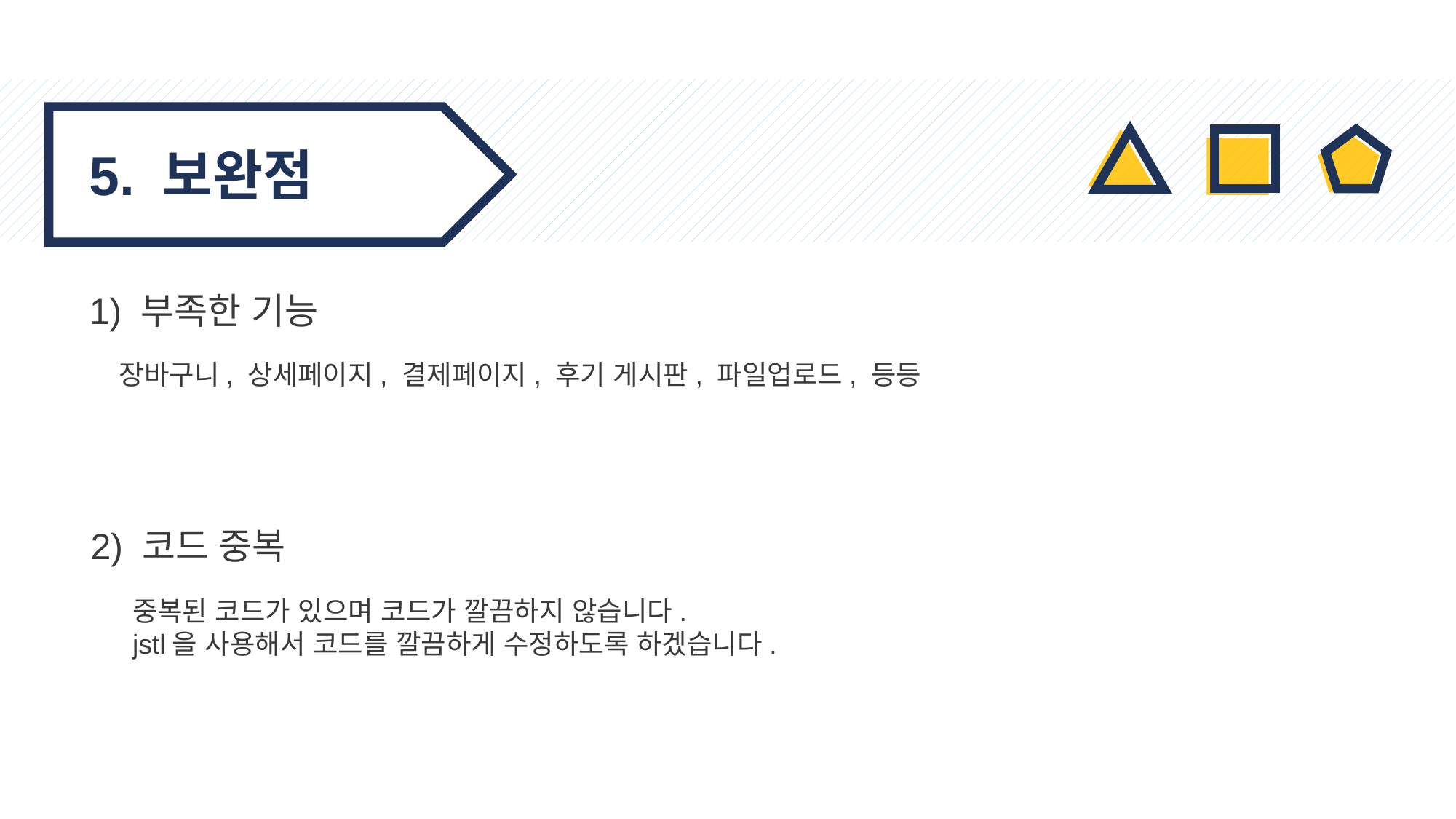

5. 보완점

1) 부족한 기능
장바구니, 상세페이지, 결제페이지, 후기 게시판, 파일업로드, 등등

2) 코드 중복
중복된 코드가 있으며 코드가 깔끔하지 않습니다.
jstl을 사용해서 코드를 깔끔하게 수정하도록 하겠습니다.